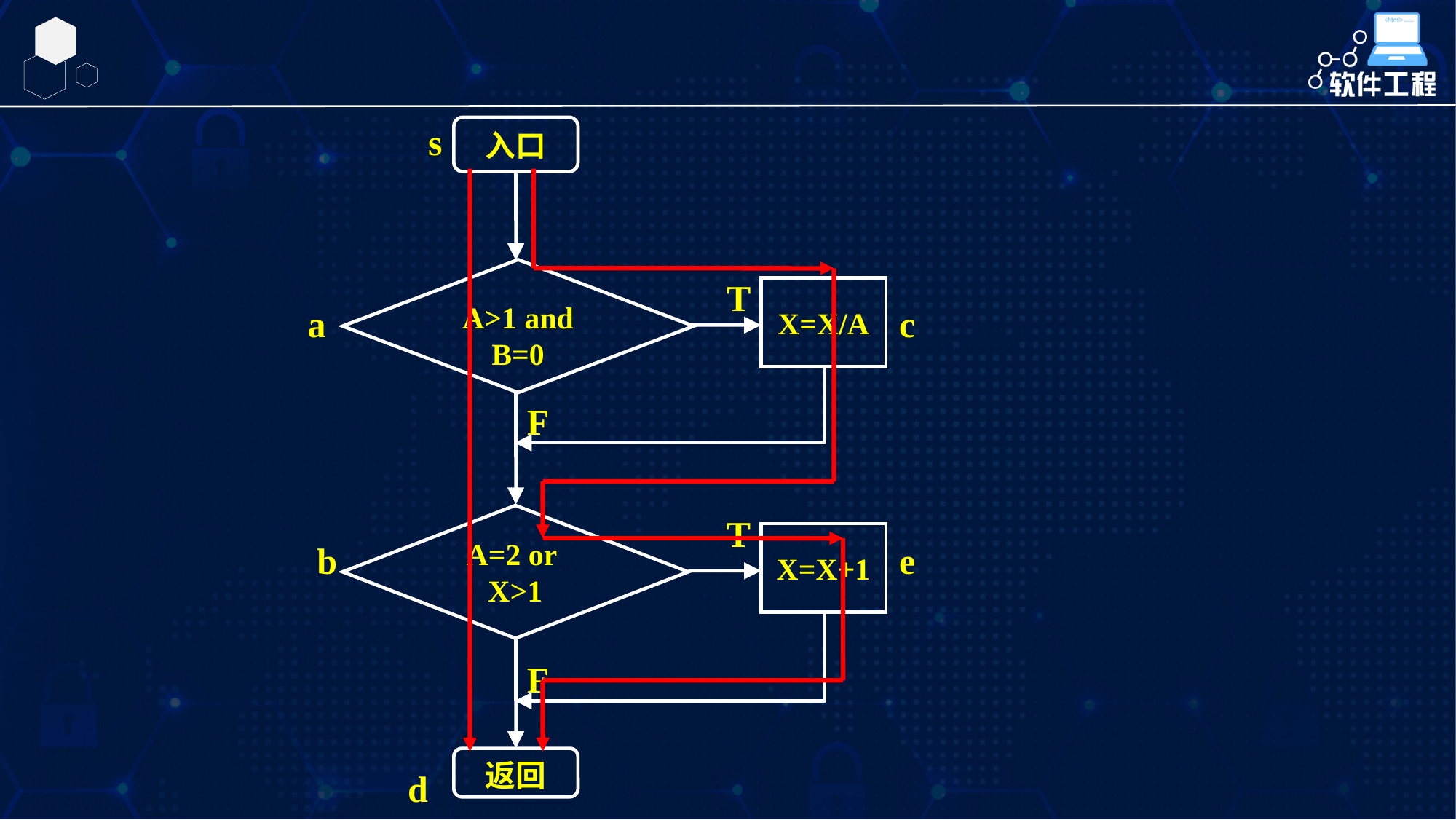

s
入口

A>1 and B=0
T
X=X/A
a
c

F
A=2 or  X>1
T
X=X+1
b
e

F
返回
d